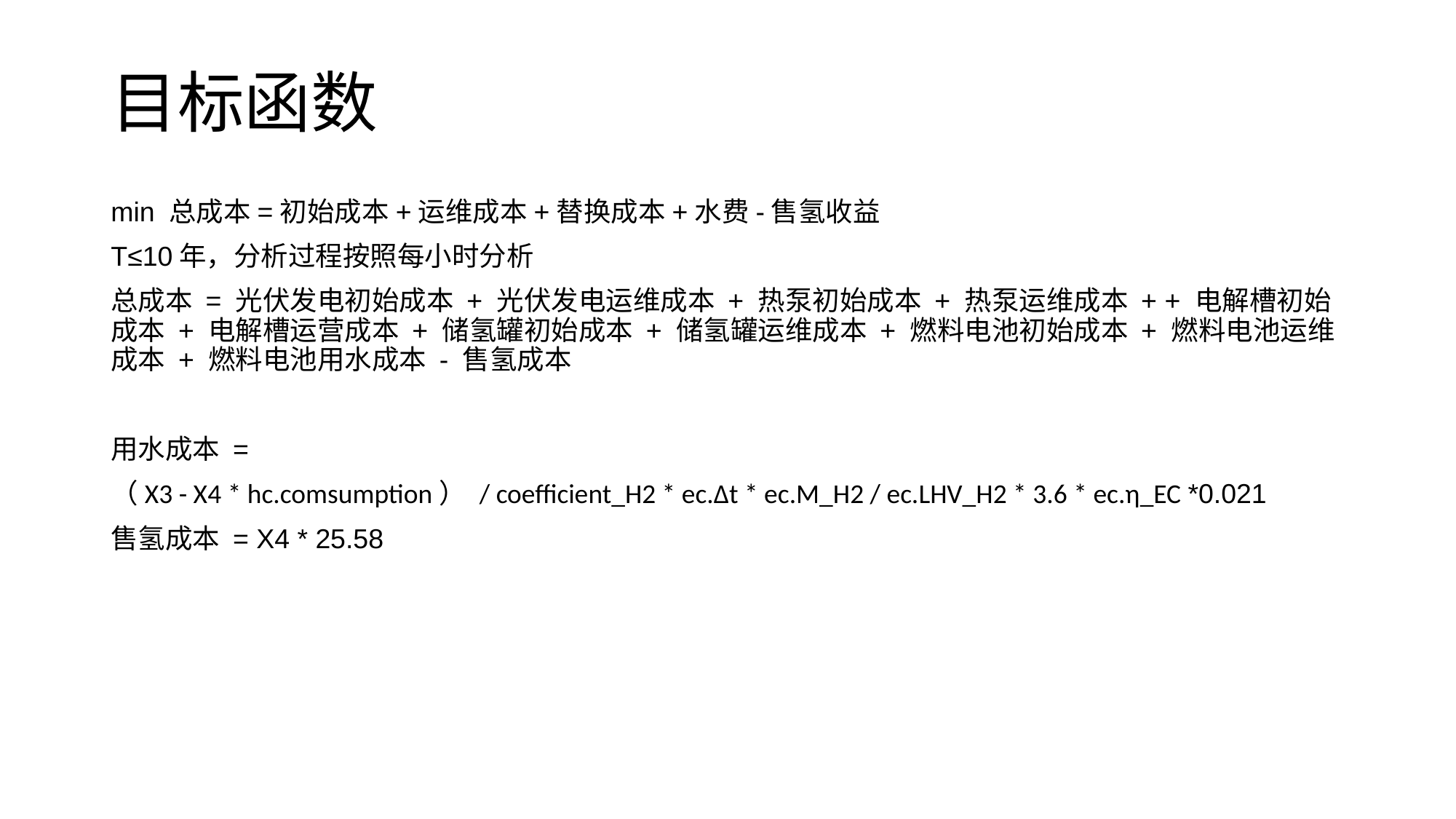

# 目标函数
min 总成本=初始成本+运维成本+替换成本+水费-售氢收益
T≤10年，分析过程按照每小时分析
总成本 = 光伏发电初始成本 + 光伏发电运维成本 + 热泵初始成本 + 热泵运维成本 + + 电解槽初始成本 + 电解槽运营成本 + 储氢罐初始成本 + 储氢罐运维成本 + 燃料电池初始成本 + 燃料电池运维成本 + 燃料电池用水成本 - 售氢成本

用水成本 =
（X3 - X4 * hc.comsumption） / coefficient_H2 * ec.Δt * ec.M_H2 / ec.LHV_H2 * 3.6 * ec.η_EC *0.021
售氢成本 = X4 * 25.58